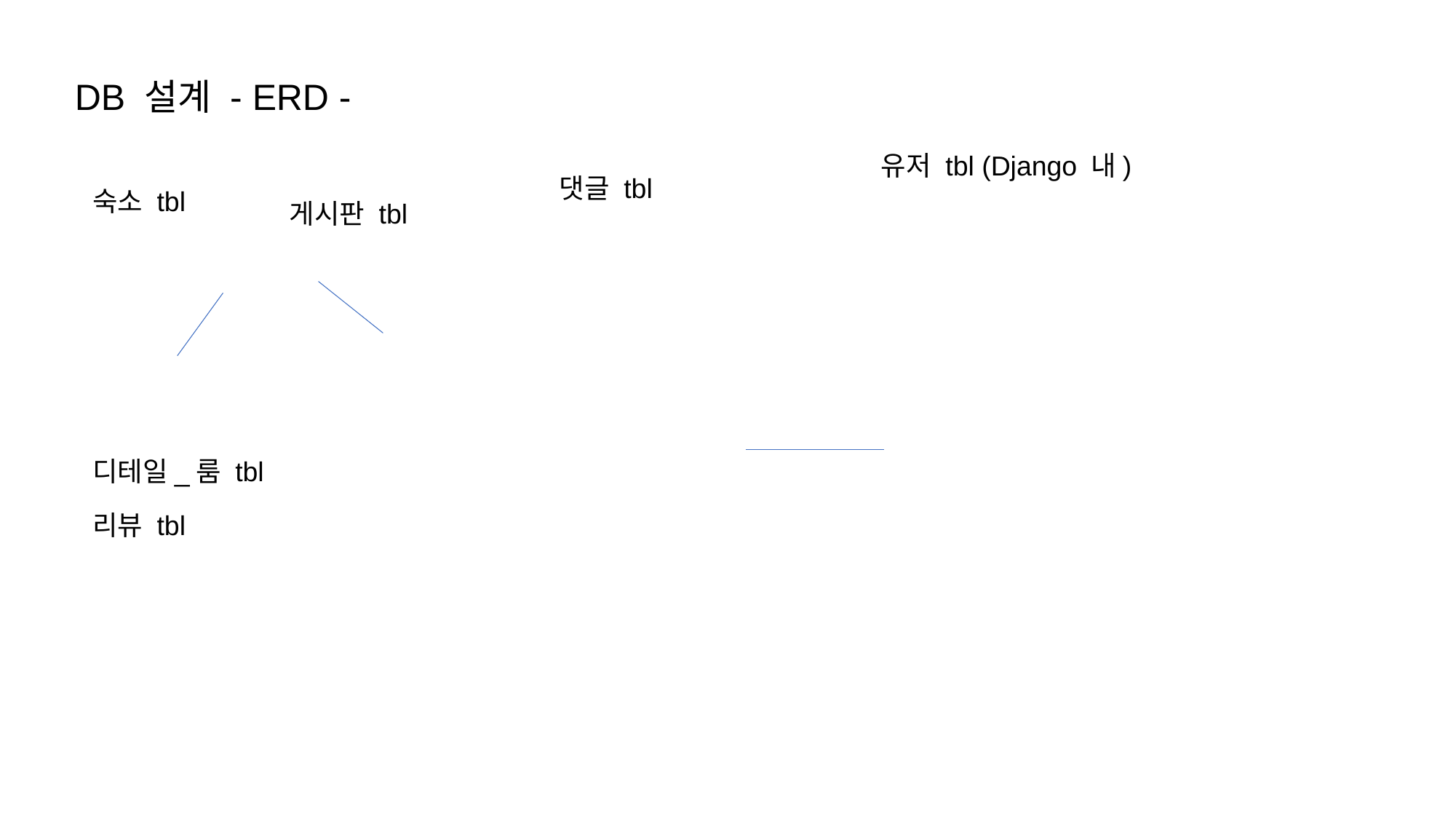

DB 설계 - ERD -
유저 tbl (Django 내)
댓글 tbl
숙소 tbl
게시판 tbl
디테일_룸 tbl
리뷰 tbl